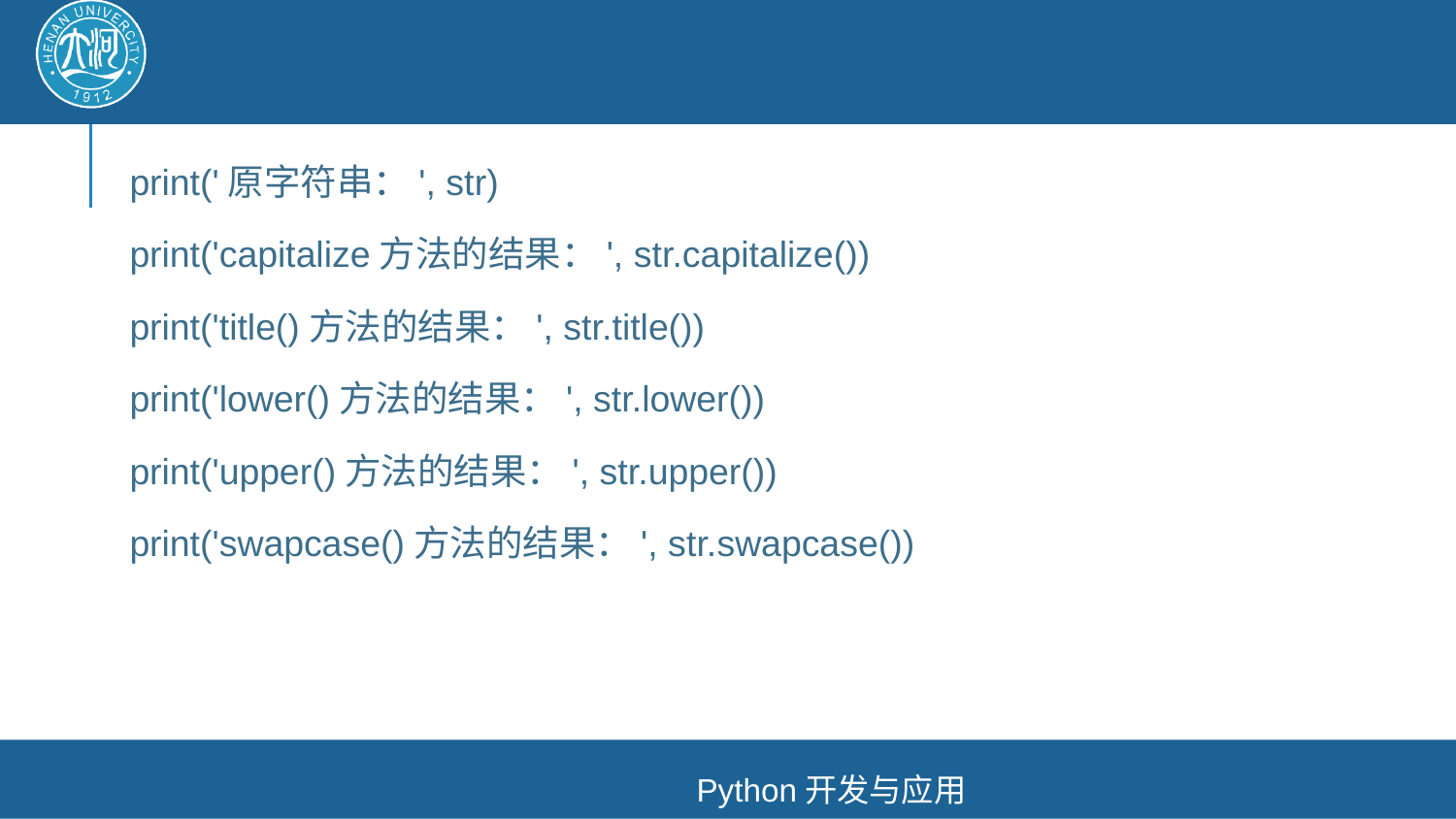

#
print('原字符串：', str)
print('capitalize方法的结果：', str.capitalize())
print('title()方法的结果：', str.title())
print('lower()方法的结果：', str.lower())
print('upper()方法的结果：', str.upper())
print('swapcase()方法的结果：', str.swapcase())

Python开发与应用
22